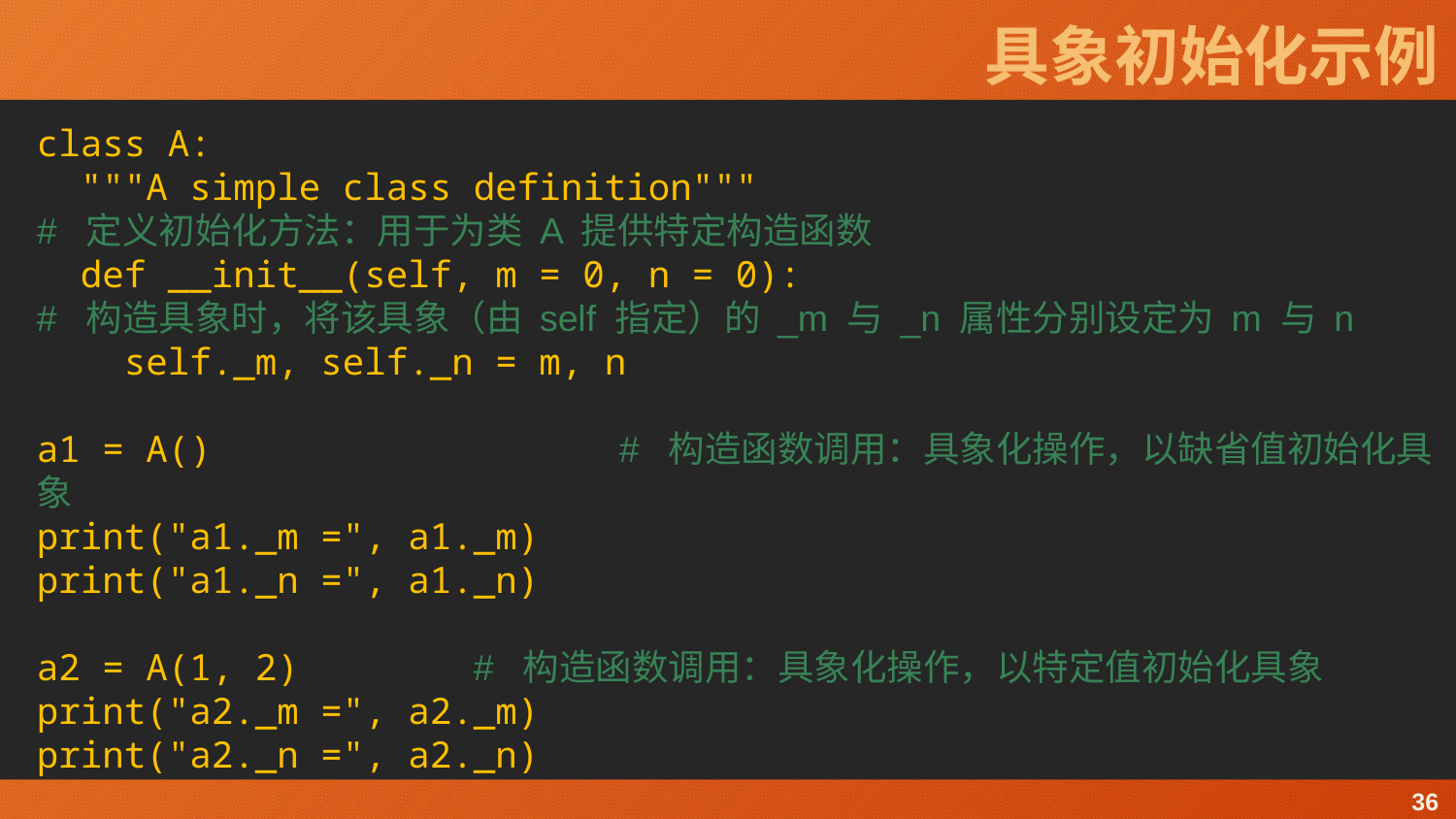

# 具象初始化示例
class A:
  """A simple class definition"""
#  定义初始化方法：用于为类 A 提供特定构造函数
  def __init__(self, m = 0, n = 0):
#  构造具象时，将该具象（由 self 指定）的 _m 与 _n 属性分别设定为 m 与 n
    self._m, self._n = m, n

a1 = A()			#  构造函数调用：具象化操作，以缺省值初始化具象
print("a1._m =", a1._m)
print("a1._n =", a1._n)

a2 = A(1, 2)		#  构造函数调用：具象化操作，以特定值初始化具象
print("a2._m =", a2._m)
print("a2._n =", a2._n)
36